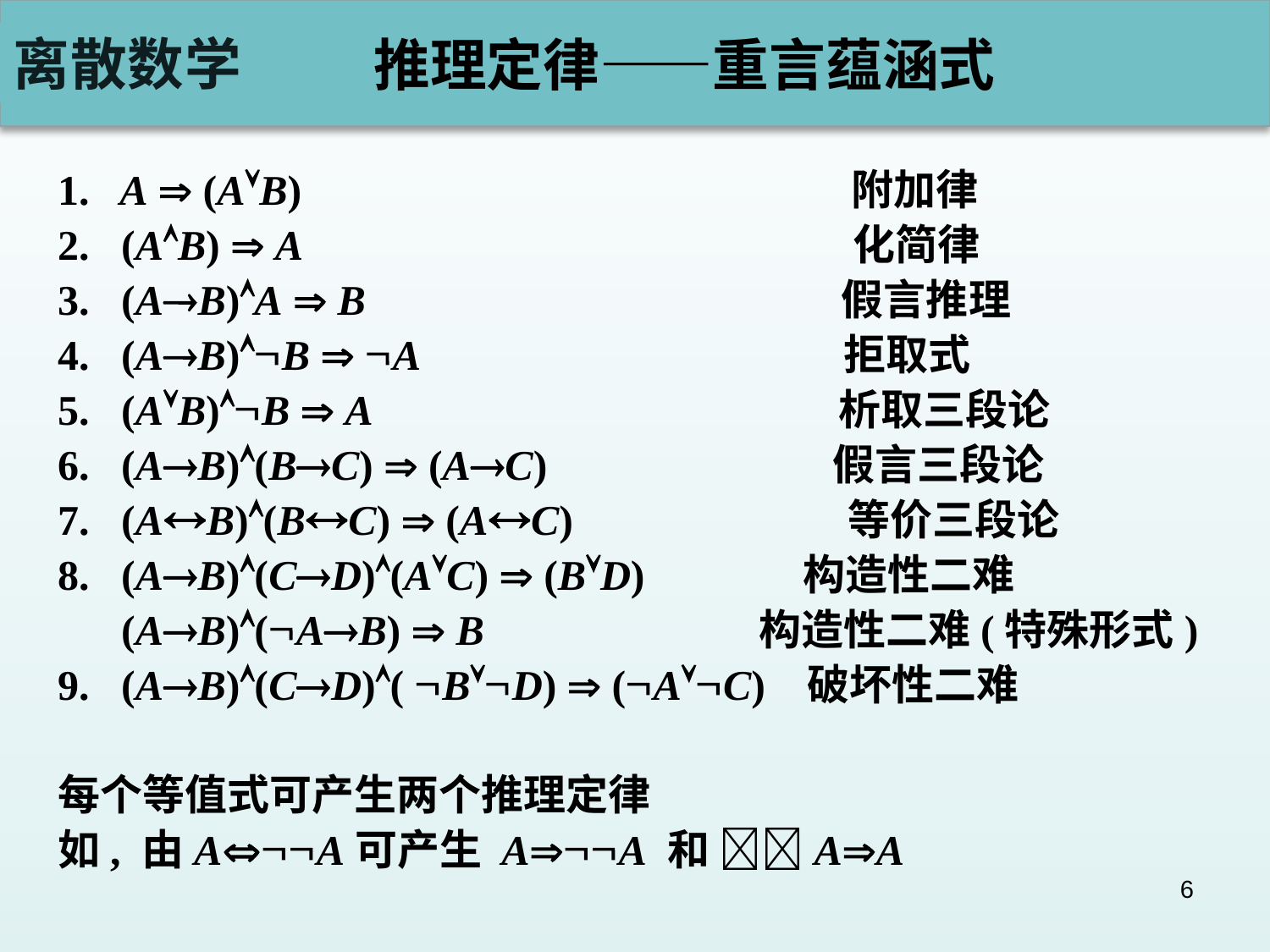

# 推理定律——重言蕴涵式
1.   A ⇒ (A∨B)                                                   附加律
2.   (A∧B) ⇒ A                                                   化简律
3.   (A→B)∧A ⇒ B                                            假言推理
4.   (A→B)∧¬B ⇒ ¬A                                       拒取式
5.   (A∨B)∧¬B ⇒ A                                           析取三段论
6.   (A→B)∧(B→C) ⇒ (A→C)                          假言三段论
7.   (A↔B)∧(B↔C) ⇒ (A↔C)                         等价三段论
8.   (A→B)∧(C→D)∧(A∨C) ⇒ (B∨D)              构造性二难
      (A→B)∧(¬A→B) ⇒ B                         构造性二难(特殊形式)
9.   (A→B)∧(C→D)∧( ¬B∨¬D) ⇒ (¬A∨¬C)   破坏性二难

每个等值式可产生两个推理定律
如, 由A⇔¬¬A可产生 A⇒¬¬A 和 ¬¬A⇒A
6